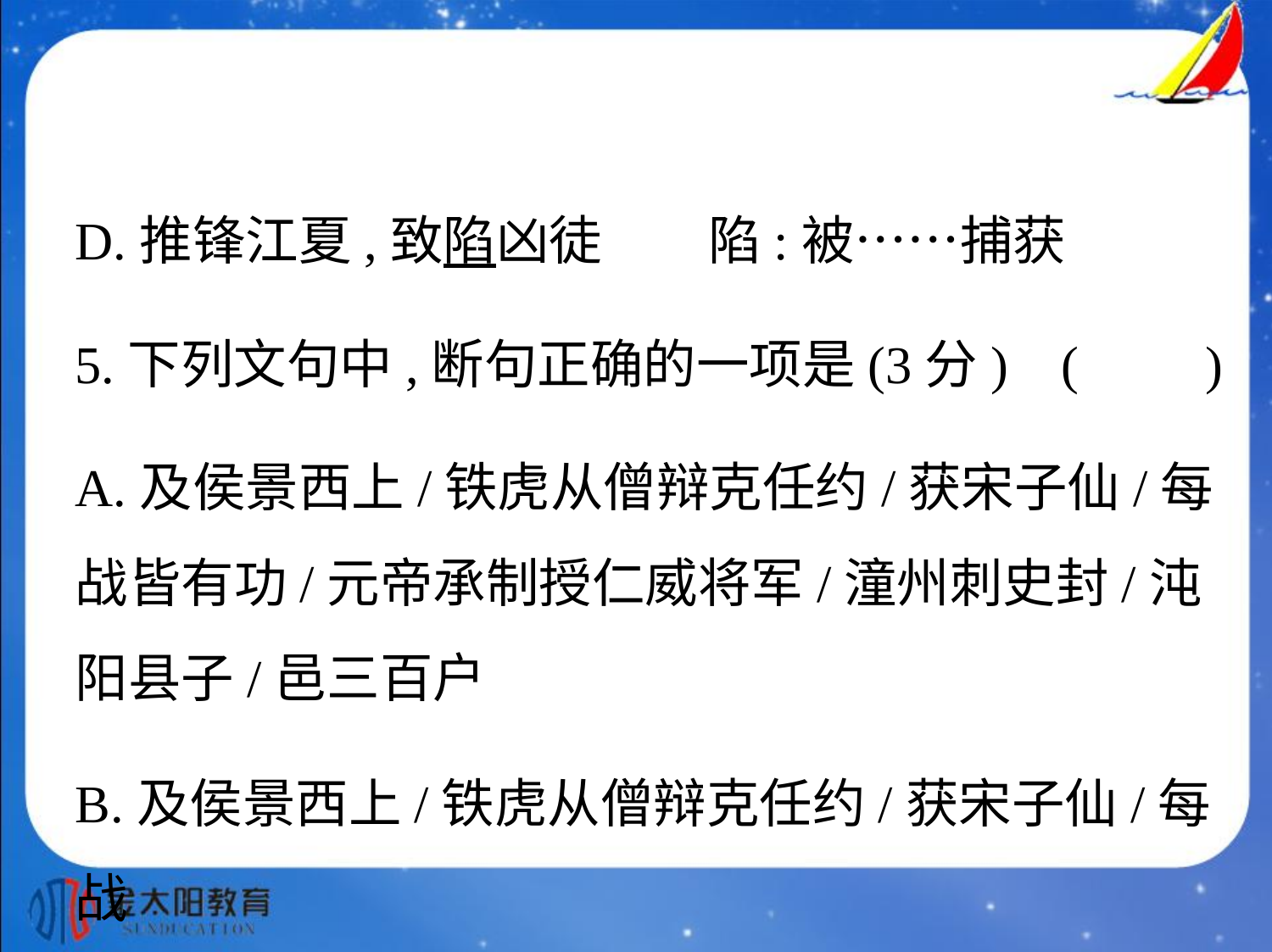

D.推锋江夏,致陷凶徒　　陷:被……捕获
5.下列文句中,断句正确的一项是(3分) (　    )
A.及侯景西上/铁虎从僧辩克任约/获宋子仙/每
战皆有功/元帝承制授仁威将军/潼州刺史封/沌
阳县子/邑三百户
B.及侯景西上/铁虎从僧辩克任约/获宋子仙/每战